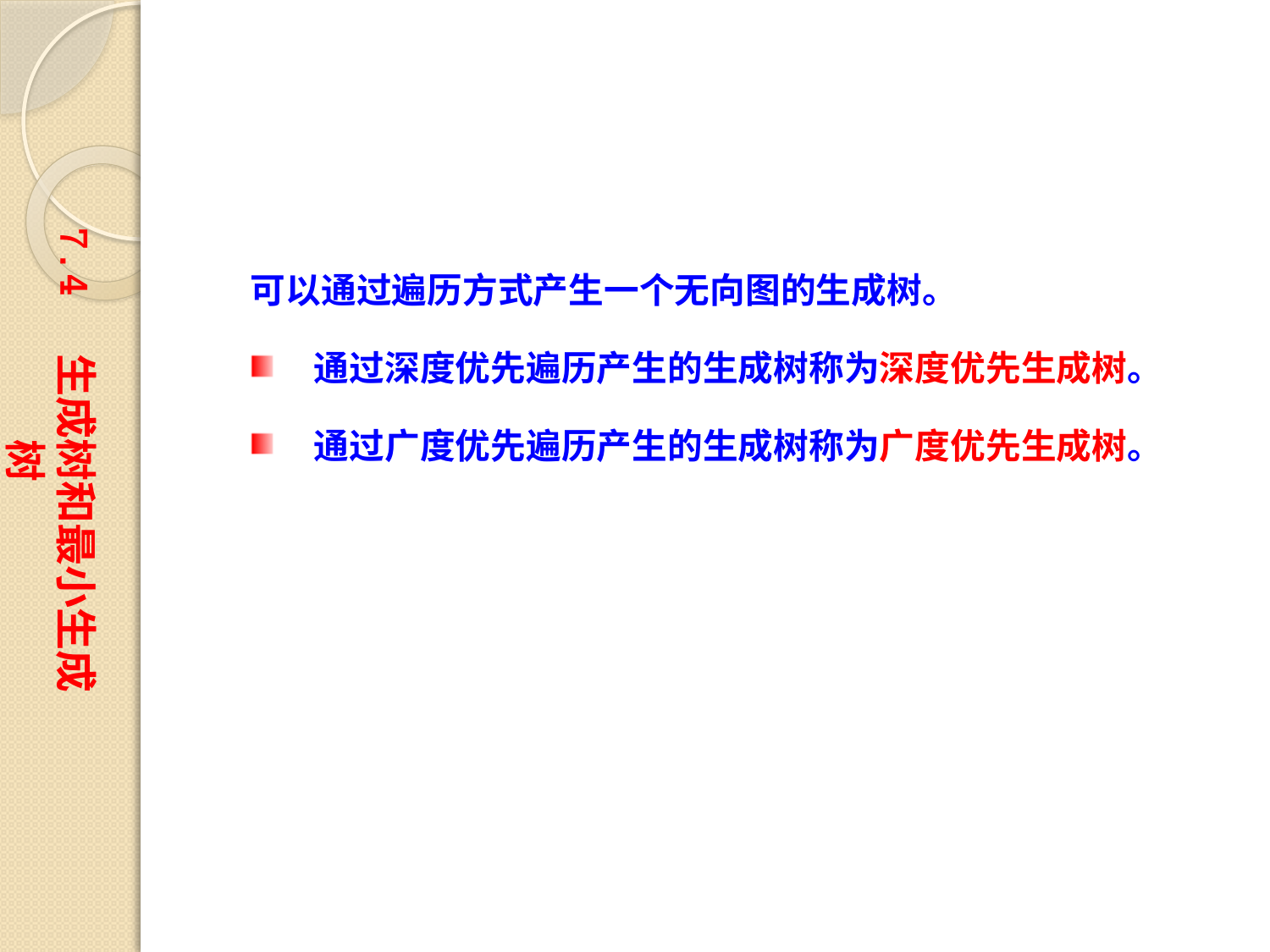

7.4  生成树和最小生成树
可以通过遍历方式产生一个无向图的生成树。
通过深度优先遍历产生的生成树称为深度优先生成树。
通过广度优先遍历产生的生成树称为广度优先生成树。